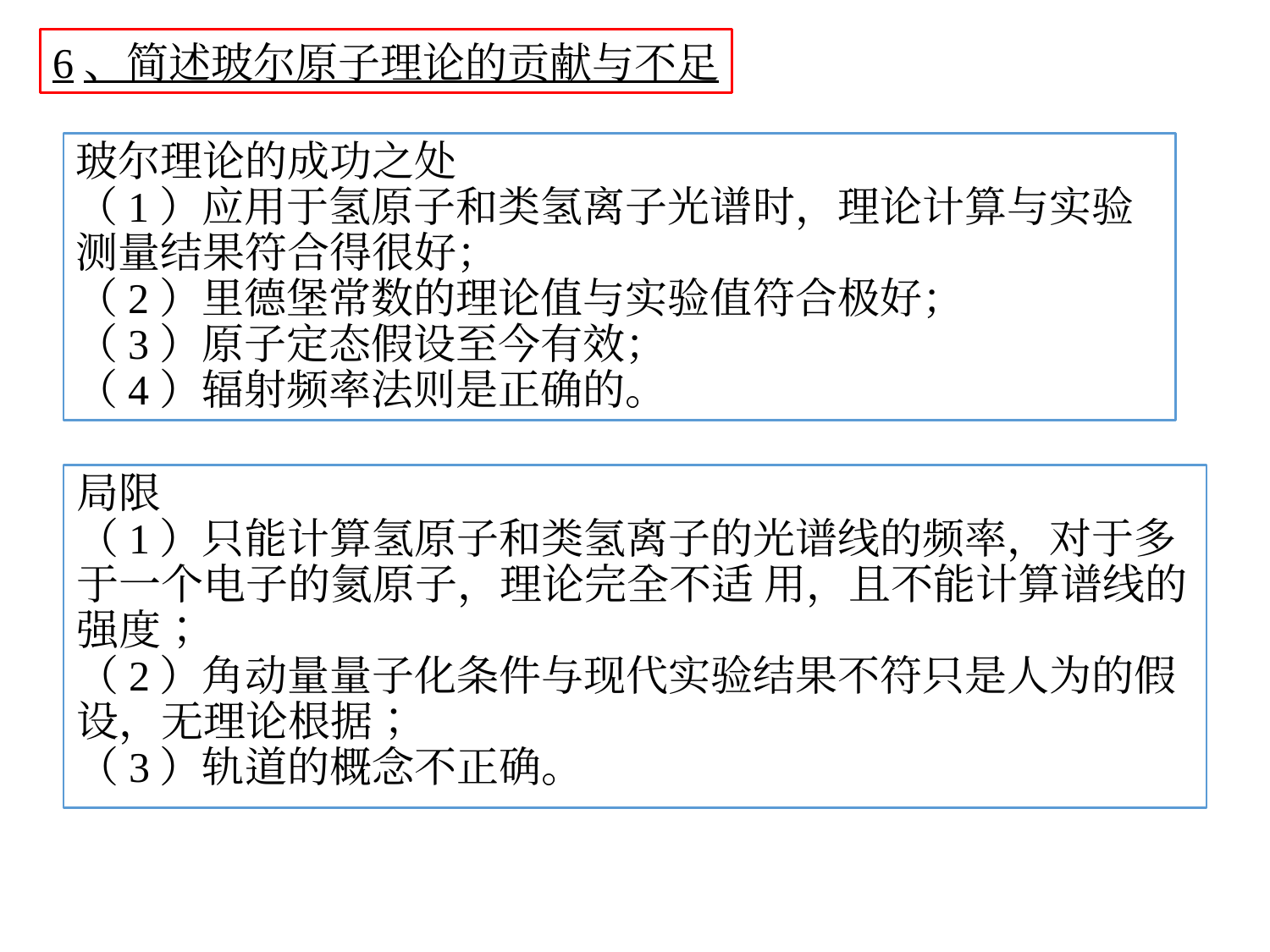

6、简述玻尔原子理论的贡献与不足
玻尔理论的成功之处
（1）应用于氢原子和类氢离子光谱时，理论计算与实验测量结果符合得很好；
（2）里德堡常数的理论值与实验值符合极好；
（3）原子定态假设至今有效；
（4）辐射频率法则是正确的。
局限
（1）只能计算氢原子和类氢离子的光谱线的频率，对于多于一个电子的氦原子，理论完全不适 用，且不能计算谱线的强度；
（2）角动量量子化条件与现代实验结果不符只是人为的假 设，无理论根据；
（3）轨道的概念不正确。